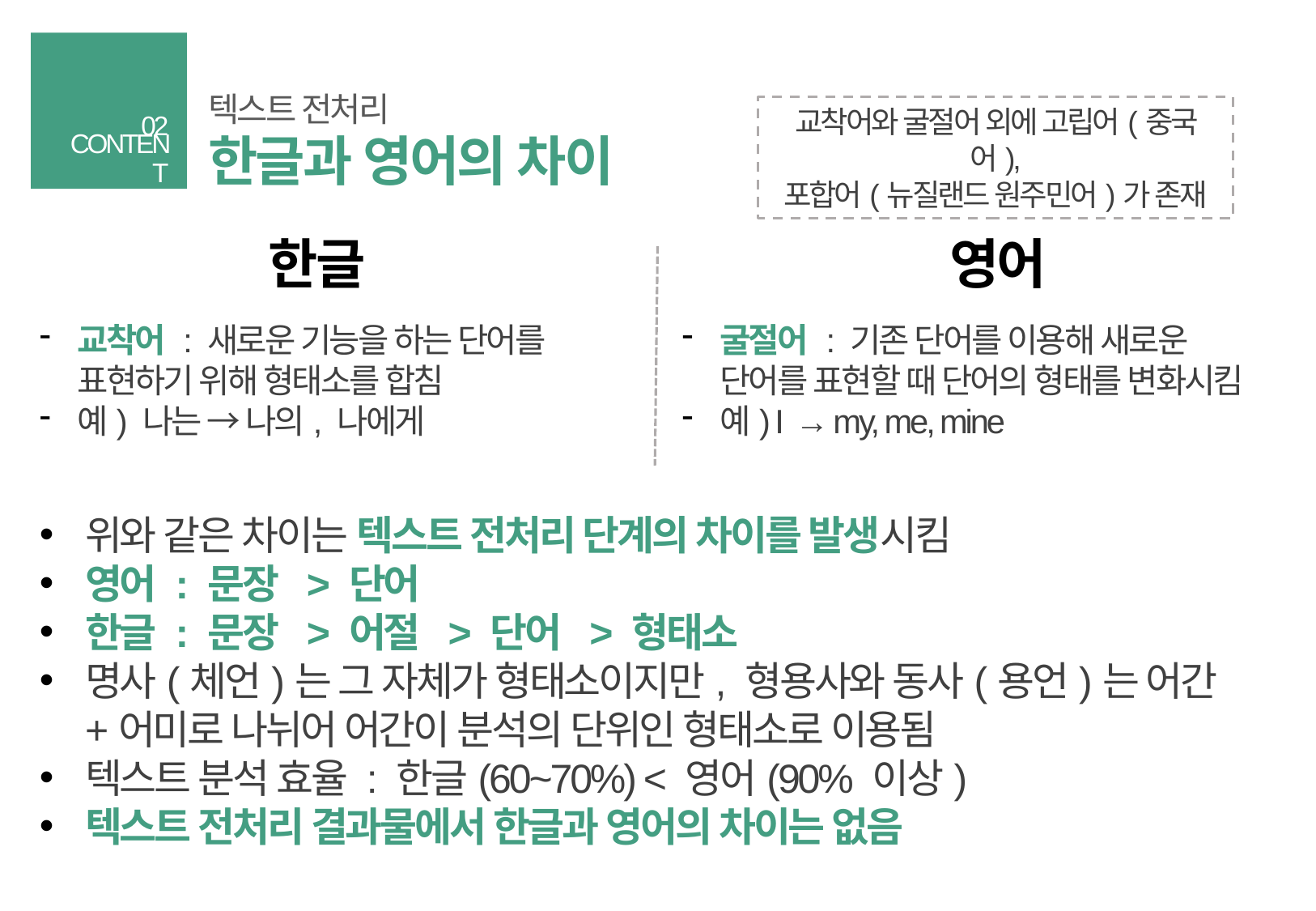

텍스트 전처리
교착어와 굴절어 외에 고립어(중국어),
포합어(뉴질랜드 원주민어)가 존재
02
한글과 영어의 차이
CONTENT
한글
영어
교착어 : 새로운 기능을 하는 단어를 표현하기 위해 형태소를 합침
예) 나는 → 나의, 나에게
굴절어 : 기존 단어를 이용해 새로운 단어를 표현할 때 단어의 형태를 변화시킴
예) I  → my, me, mine
위와 같은 차이는 텍스트 전처리 단계의 차이를 발생시킴
영어 : 문장  > 단어
한글 : 문장  > 어절  > 단어  > 형태소
명사(체언)는 그 자체가 형태소이지만, 형용사와 동사(용언)는 어간+어미로 나뉘어 어간이 분석의 단위인 형태소로 이용됨
텍스트 분석 효율 : 한글(60~70%) < 영어(90% 이상)
텍스트 전처리 결과물에서 한글과 영어의 차이는 없음